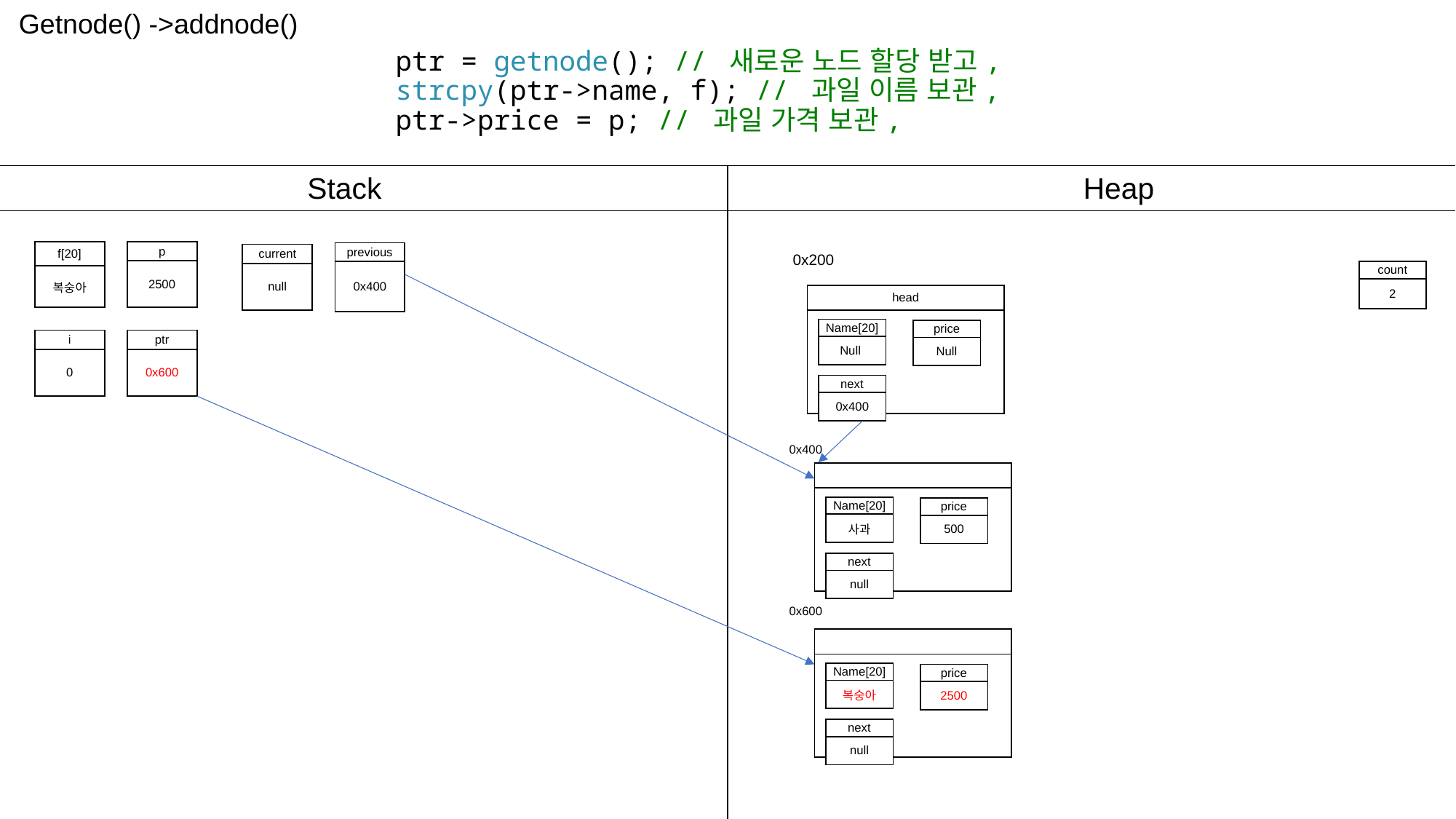

Getnode() ->addnode()
# ptr = getnode(); // 새로운 노드 할당 받고, strcpy(ptr->name, f); // 과일 이름 보관, ptr->price = p; // 과일 가격 보관,
| f[20] |
| --- |
| 복숭아 |
| p |
| --- |
| 2500 |
| previous |
| --- |
| 0x400 |
| current |
| --- |
| null |
0x200
| count |
| --- |
| 2 |
| head |
| --- |
|  |
| Name[20] |
| --- |
| Null |
| price |
| --- |
| Null |
| i |
| --- |
| 0 |
| ptr |
| --- |
| 0x600 |
| next |
| --- |
| 0x400 |
0x400
|  |
| --- |
|  |
| Name[20] |
| --- |
| 사과 |
| price |
| --- |
| 500 |
| next |
| --- |
| null |
0x600
|  |
| --- |
|  |
| Name[20] |
| --- |
| 복숭아 |
| price |
| --- |
| 2500 |
| next |
| --- |
| null |